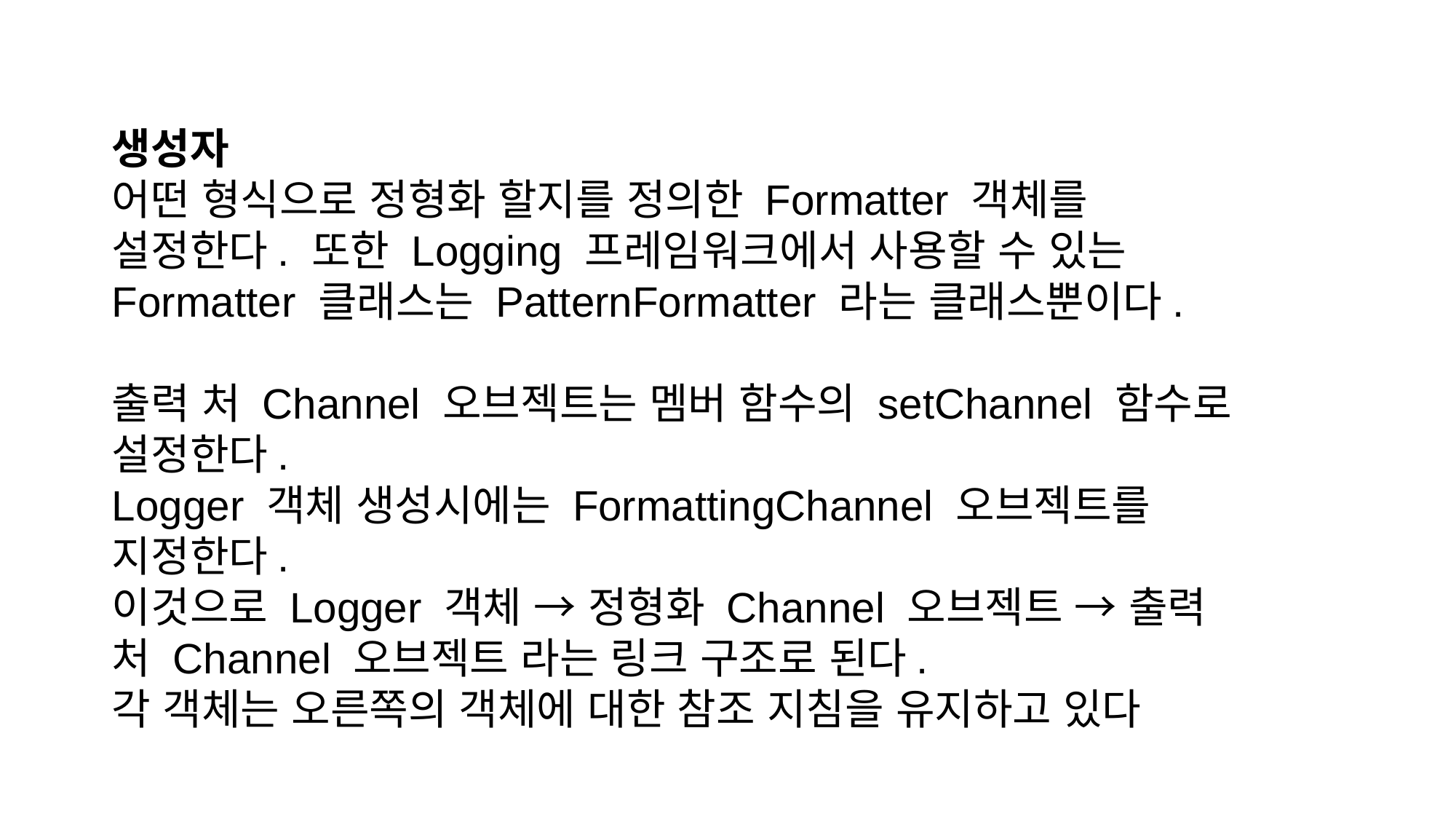

생성자
어떤 형식으로 정형화 할지를 정의한 Formatter 객체를 설정한다. 또한 Logging 프레임워크에서 사용할 수 있는 Formatter 클래스는 PatternFormatter 라는 클래스뿐이다.

출력 처 Channel 오브젝트는 멤버 함수의 setChannel 함수로 설정한다.
Logger 객체 생성시에는 FormattingChannel 오브젝트를 지정한다.
이것으로 Logger 객체 → 정형화 Channel 오브젝트 → 출력 처 Channel 오브젝트 라는 링크 구조로 된다.
각 객체는 오른쪽의 객체에 대한 참조 지침을 유지하고 있다